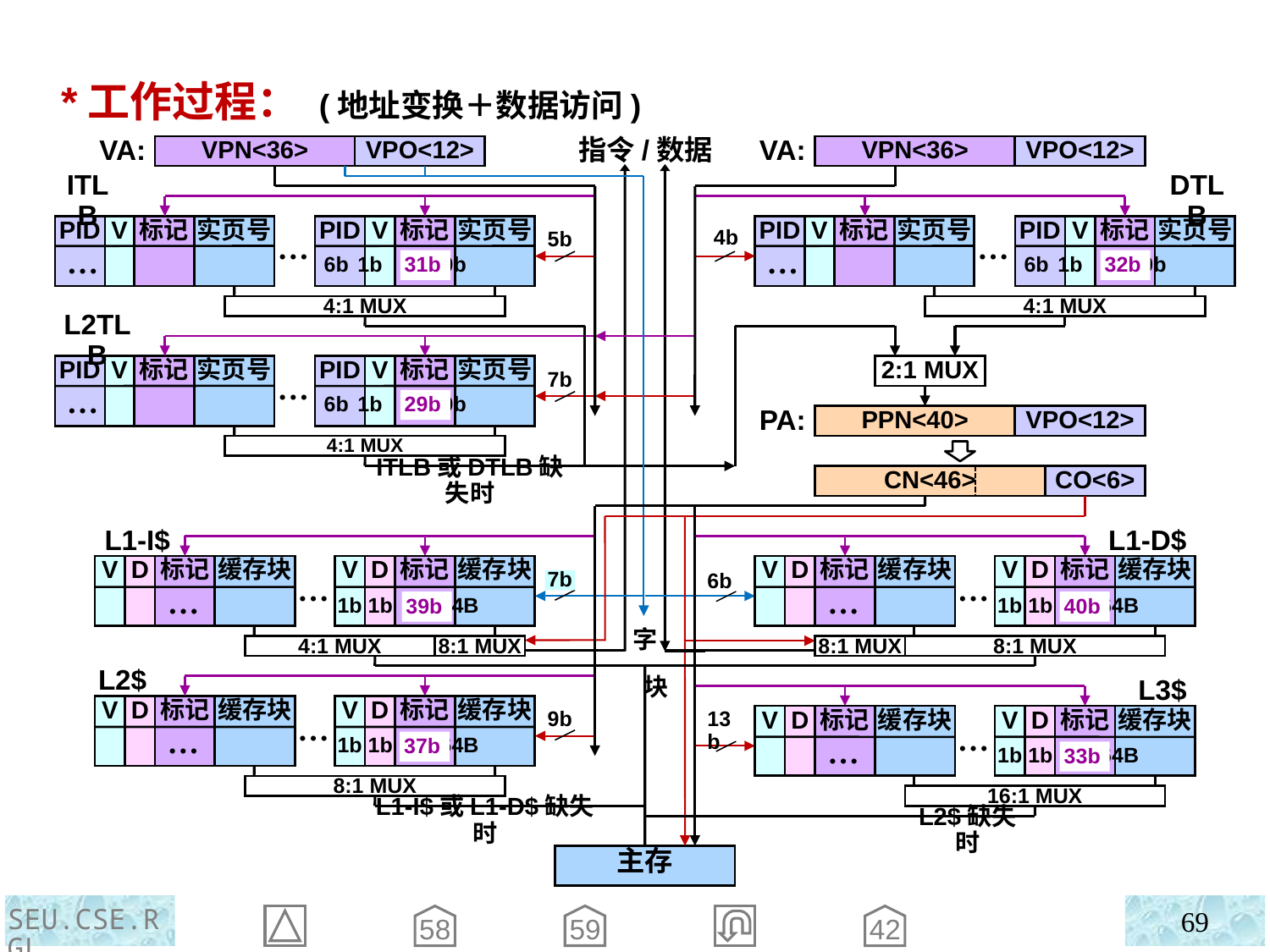

*工作过程： (地址变换＋数据访问)
VA:
VPN<36>
VPO<12>
指令/数据
VA:
VPN<36>
VPO<12>
PA:
PPN<40>
VPO<12>
ITLB
PID
V
标记
实页号
PID
V
标记
实页号
…
5b

…
 6b  1b        40b
31b
4:1 MUX
DTLB
PID
V
标记
实页号
PID
V
标记
实页号
4b
…

…
 6b  1b        40b
32b
4:1 MUX
L2TLB
PID
V
标记
实页号
PID
V
标记
实页号
…
7b

…
 6b  1b        40b
29b
4:1 MUX
2:1 MUX
ITLB或DTLB缺失时

CN<46>
CO<6>
L1-I$
V
D
标记
缓存块
V
D
标记
缓存块
7b
…
…

1b 1b        64B
39b
4:1 MUX
8:1 MUX
L1-D$
V
D
标记
缓存块
V
D
标记
缓存块
…
6b
…

1b 1b        64B
40b
8:1 MUX
8:1 MUX
L2$
V
D
标记
缓存块
V
D
标记
缓存块
9b
…
…

1b 1b        64B
37b
8:1 MUX
字

   块
L1-I$或L1-D$缺失时
L2$缺失时
L3$
V
D
标记
缓存块
V
D
标记
缓存块
…
13b
…

1b 1b        64B
33b
16:1 MUX
主存
SEU.CSE.RGL
69

59
58
42